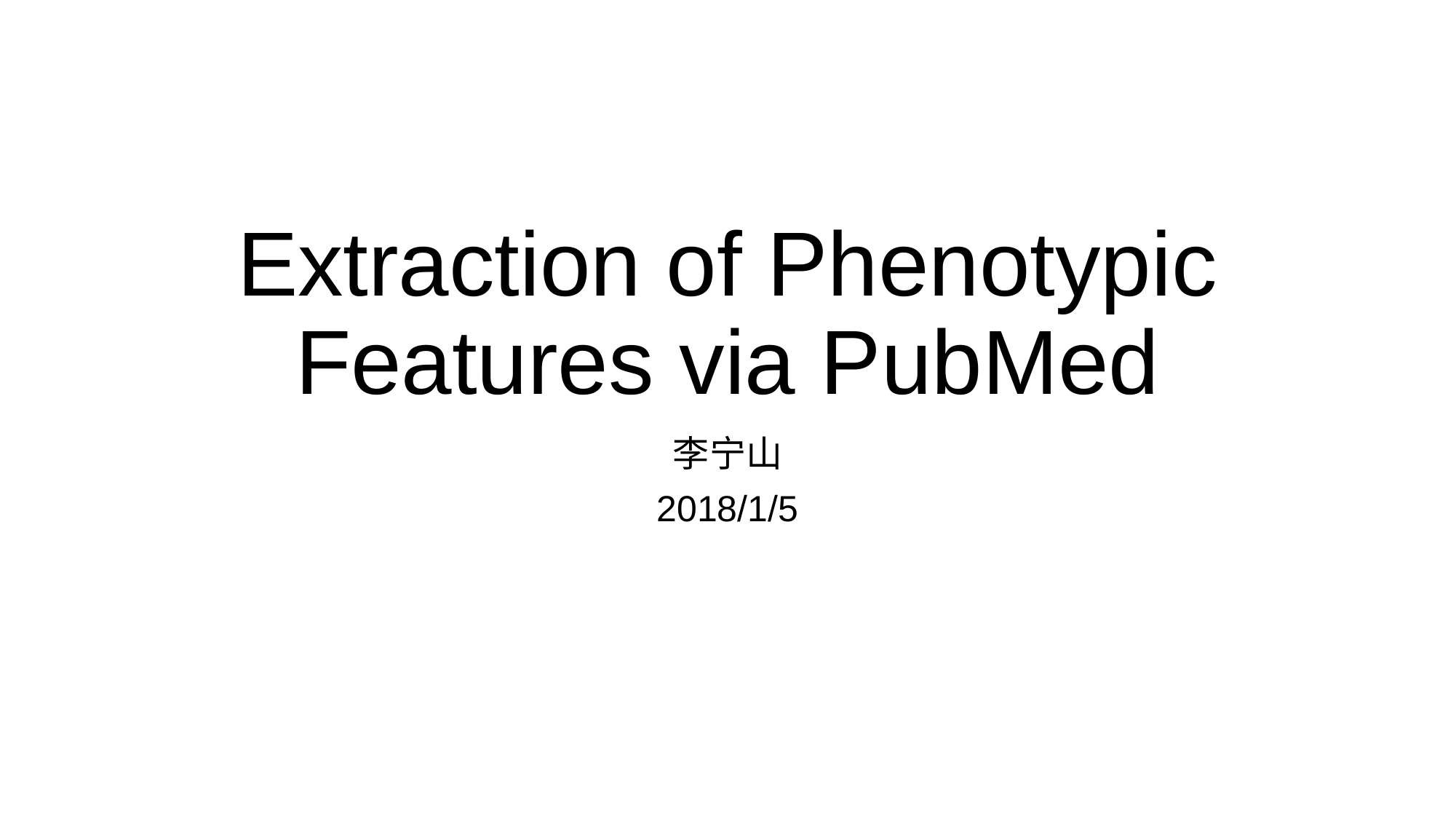

# Extraction of Phenotypic Features via PubMed
李宁山
2018/1/5